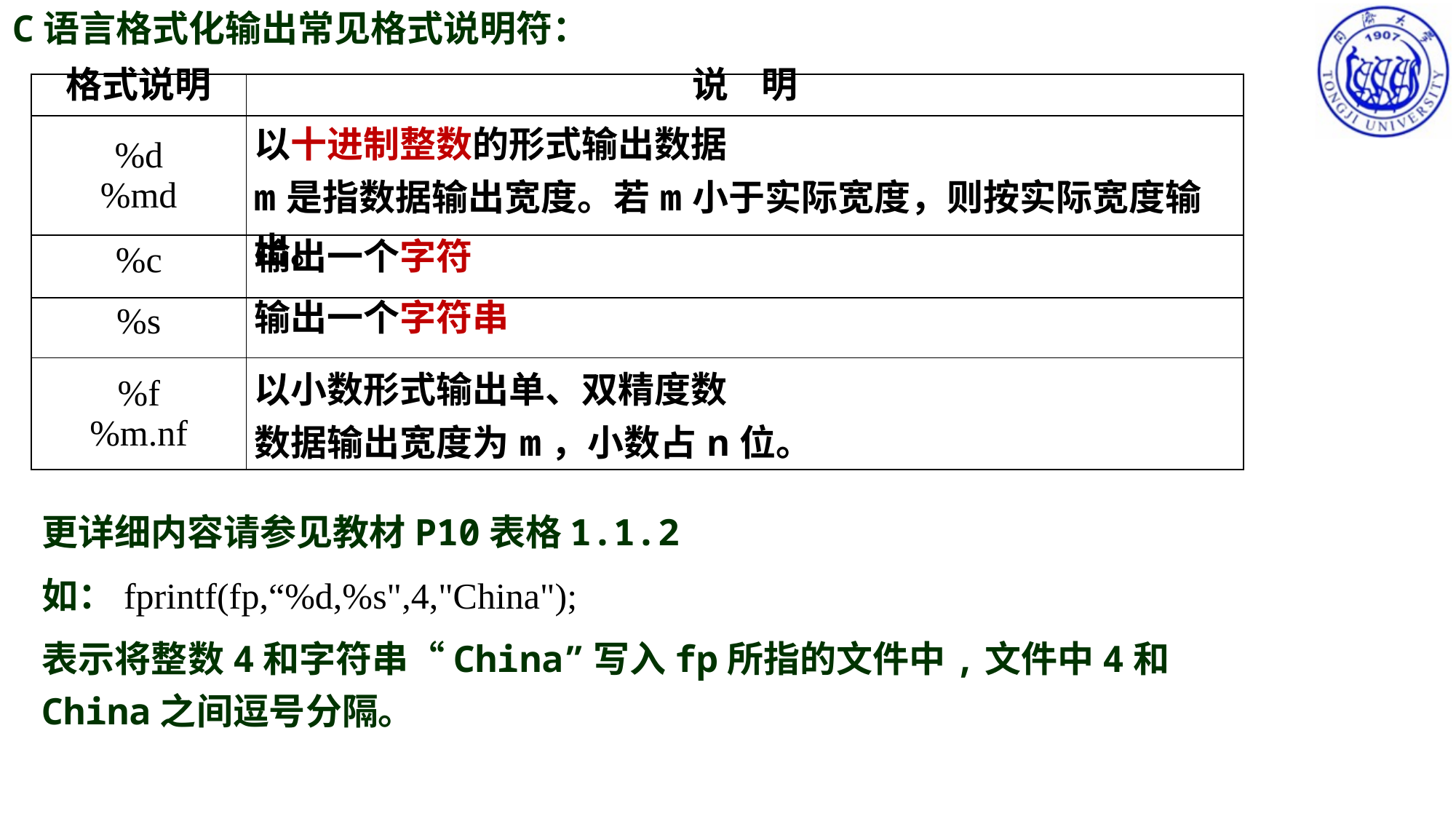

C语言格式化输出常见格式说明符：
| 格式说明 | 说 明 |
| --- | --- |
| %d %md | 以十进制整数的形式输出数据 m是指数据输出宽度。若m小于实际宽度，则按实际宽度输出。 |
| %c | 输出一个字符 |
| %s | 输出一个字符串 |
| %f %m.nf | 以小数形式输出单、双精度数 数据输出宽度为m，小数占n位。 |
更详细内容请参见教材P10表格1.1.2
如：fprintf(fp,“%d,%s",4,"China");
表示将整数4和字符串“China”写入fp所指的文件中,文件中4和China之间逗号分隔。